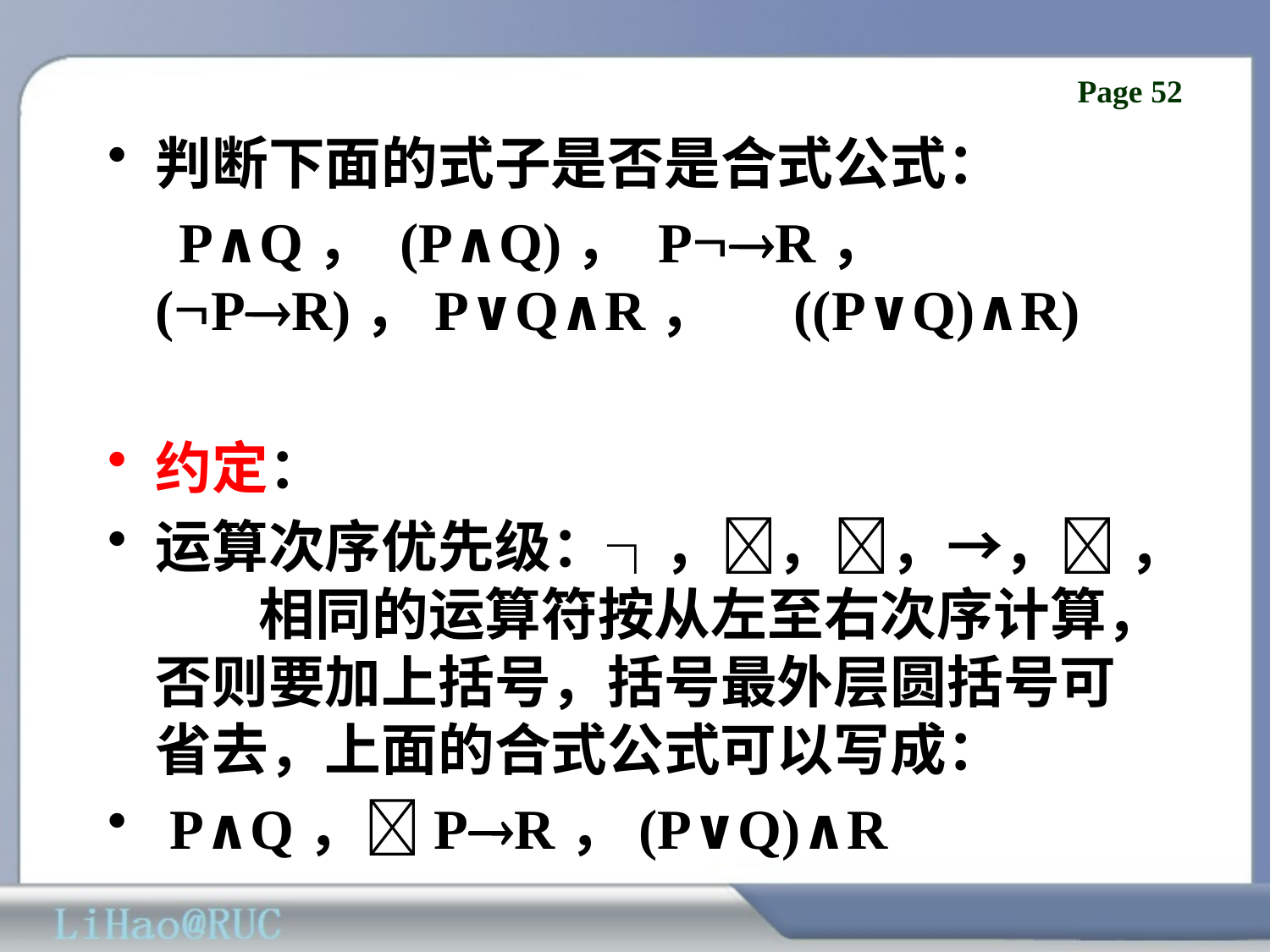

判断下面的式子是否是合式公式：
     P∧Q， (P∧Q)， P¬→R， (¬P→R)，P∨Q∧R，     ((P∨Q)∧R)

约定：
运算次序优先级：┐，∧，∨，→，↔ ，        相同的运算符按从左至右次序计算，否则要加上括号，括号最外层圆括号可省去，上面的合式公式可以写成：
 P∧Q，¬P→R，(P∨Q)∧R